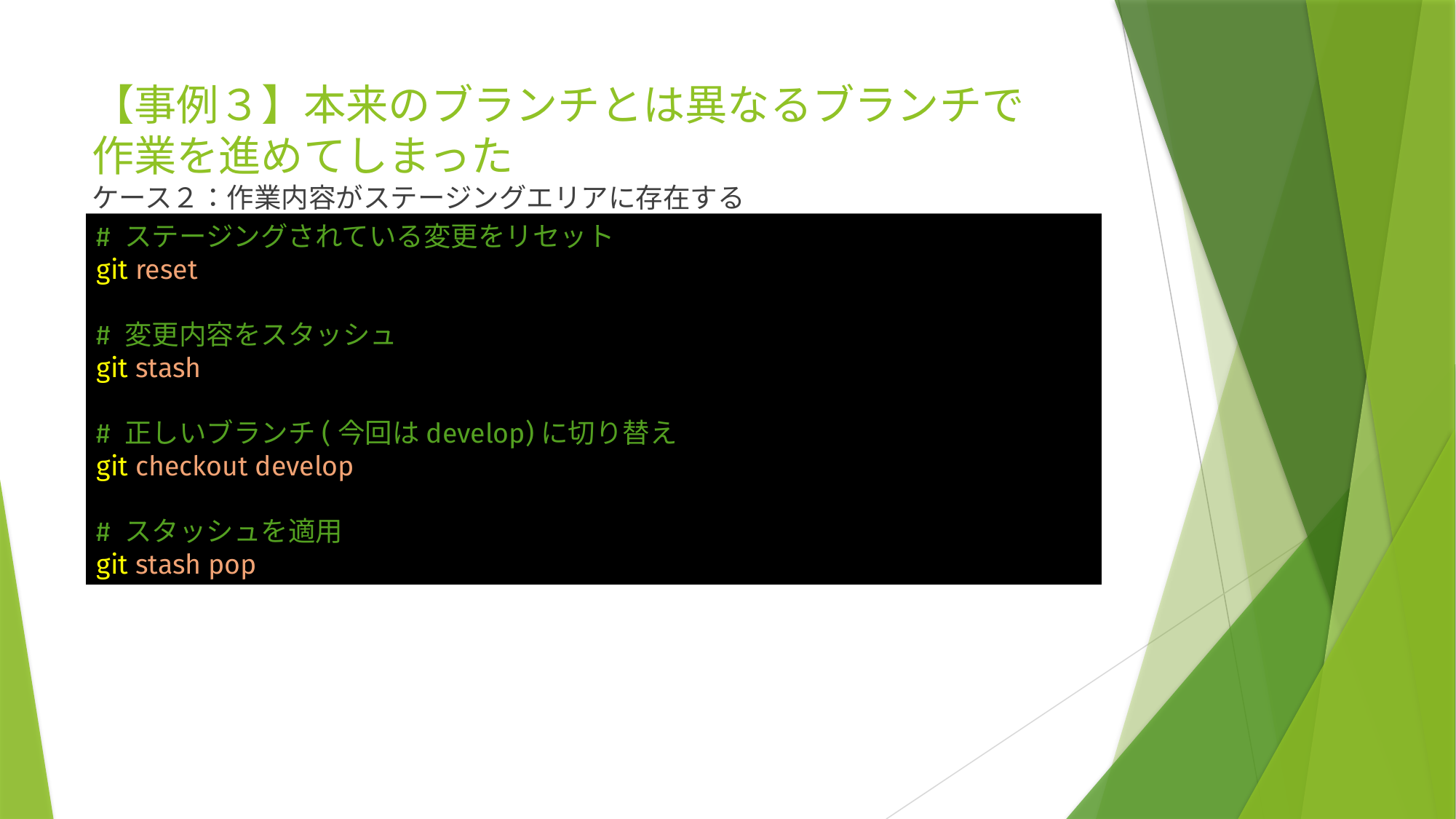

# 【事例３】本来のブランチとは異なるブランチで 作業を進めてしまった
ケース２：作業内容がステージングエリアに存在する

# ステージングされている変更をリセット
git reset

# 変更内容をスタッシュ
git stash

# 正しいブランチ(今回はdevelop)に切り替え
git checkout develop

# スタッシュを適用
git stash pop